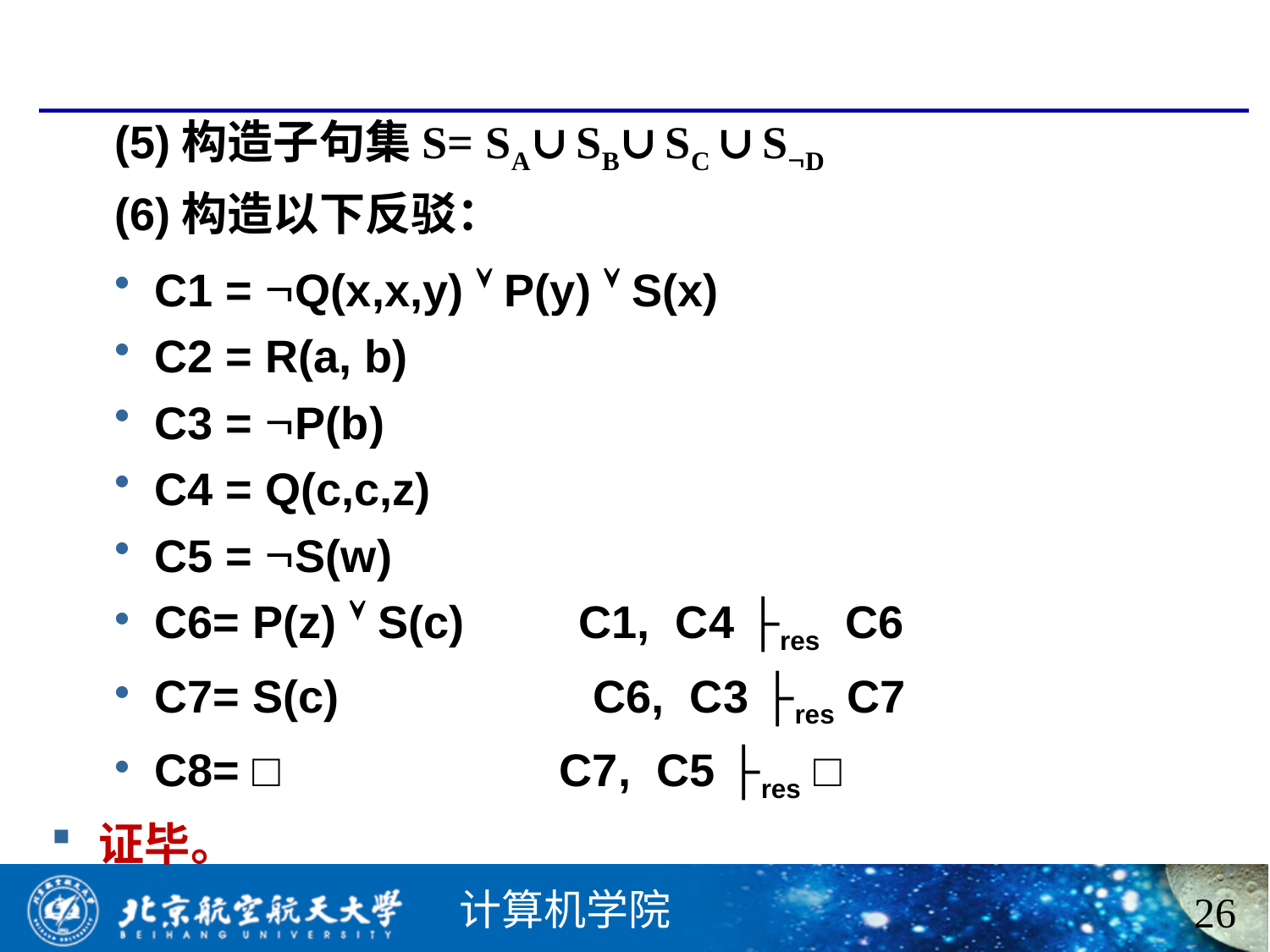

#
     (5)构造子句集S= SA∪SB∪SC ∪S¬D
     (6)构造以下反驳：
C1 = ¬Q(x,x,y) ∨ P(y) ∨ S(x)
C2 = R(a, b)
C3 = ¬P(b)
C4 = Q(c,c,z)
C5 = ¬S(w)
C6= P(z) ∨ S(c)         C1,  C4 ├res  C6
C7= S(c)                    C6,  C3 ├res C7
C8= □                      C7,  C5 ├res □
证毕。